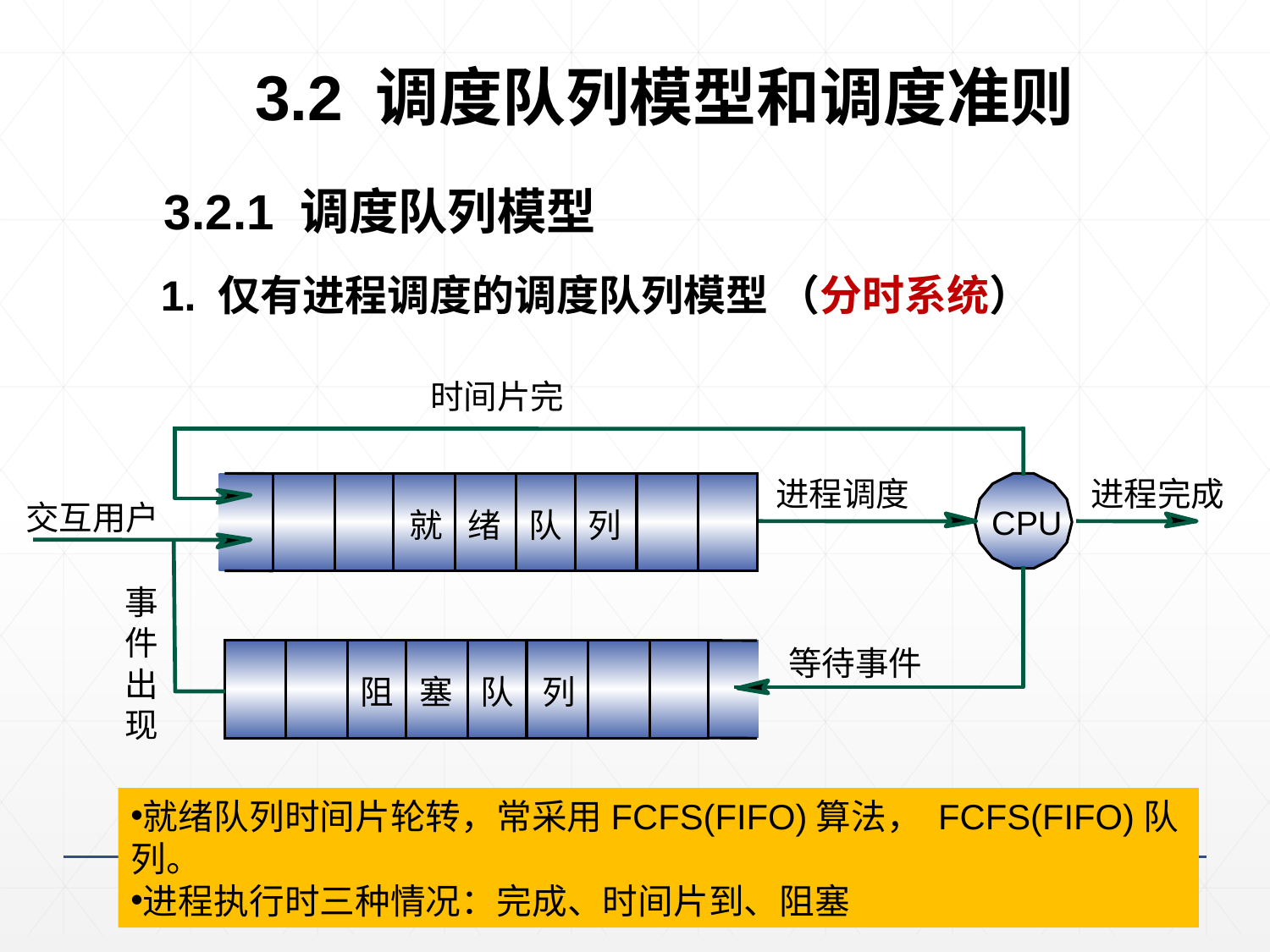

30
3.2 调度队列模型和调度准则
3.2.1 调度队列模型
1. 仅有进程调度的调度队列模型 （分时系统）
时间片完

就
绪
队
列

进程调度

CPU
进程完成
交互用户

事
件
出
现

阻
塞
队
列

等待事件
就绪队列时间片轮转，常采用FCFS(FIFO)算法， FCFS(FIFO)队列。
进程执行时三种情况：完成、时间片到、阻塞